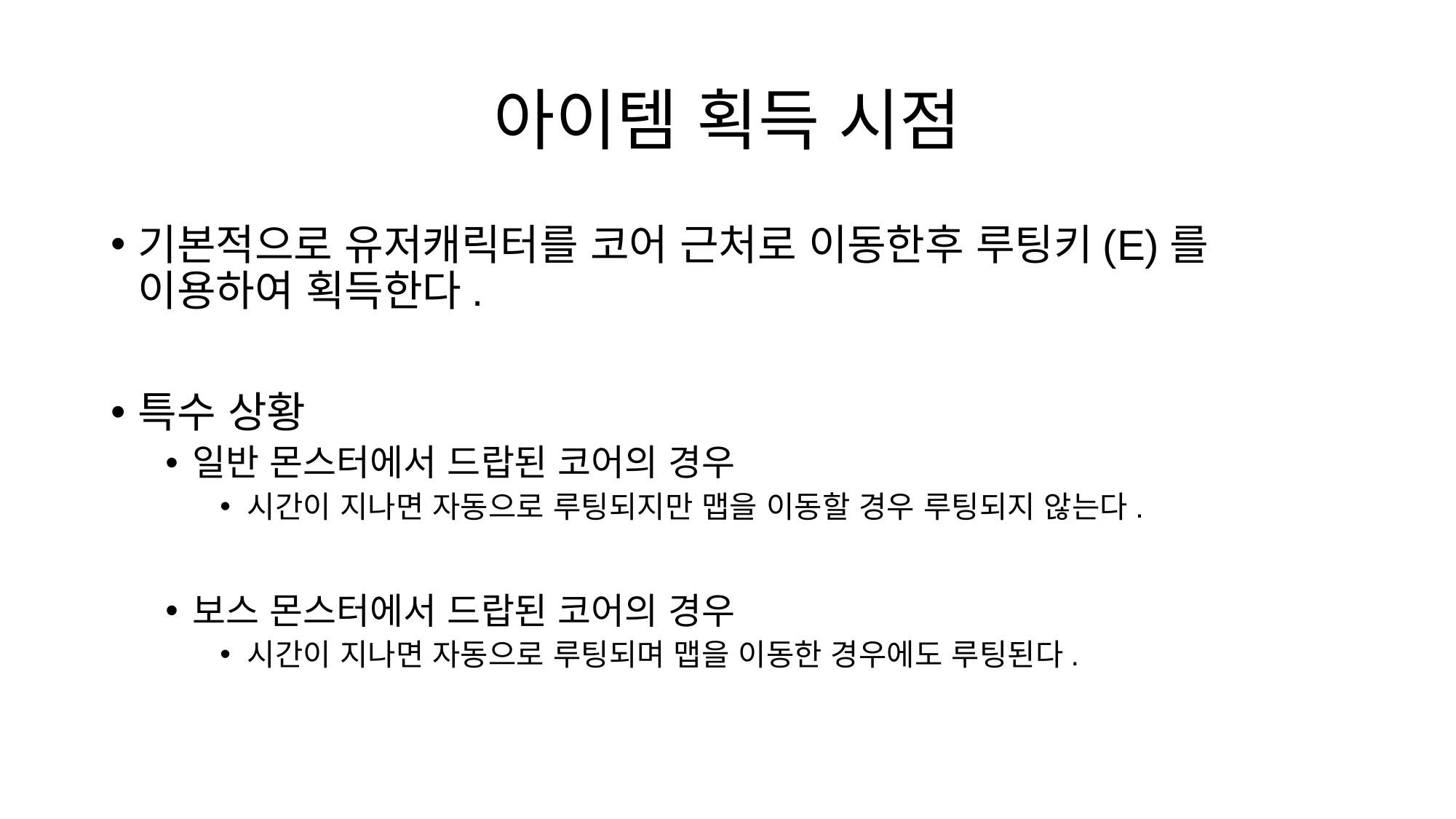

# 아이템 획득 시점
기본적으로 유저캐릭터를 코어 근처로 이동한후 루팅키(E)를 이용하여 획득한다.

특수 상황
일반 몬스터에서 드랍된 코어의 경우
시간이 지나면 자동으로 루팅되지만 맵을 이동할 경우 루팅되지 않는다.

보스 몬스터에서 드랍된 코어의 경우
시간이 지나면 자동으로 루팅되며 맵을 이동한 경우에도 루팅된다.